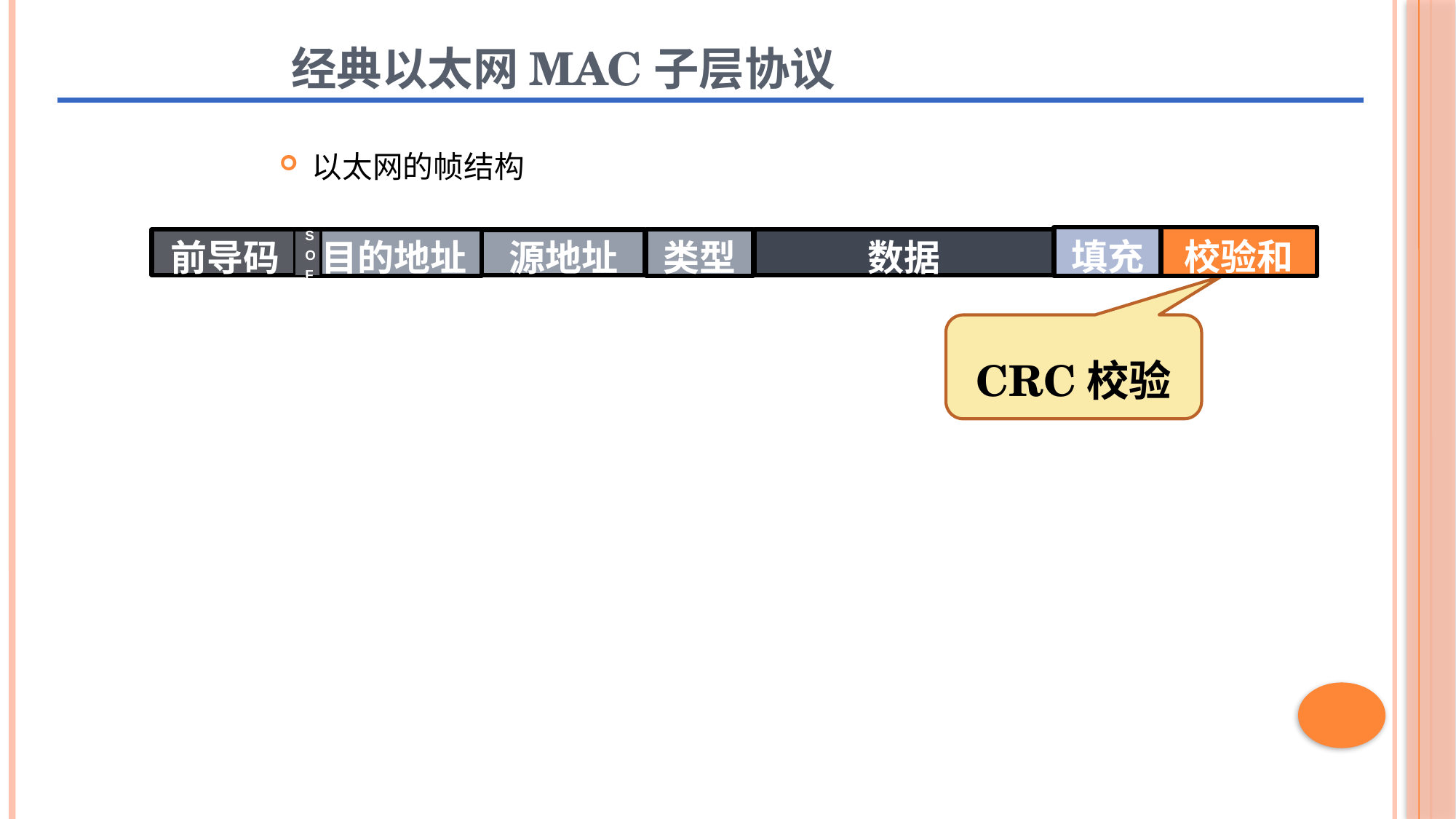

经典以太网MAC子层协议
以太网的帧结构

填充
校验和
目的地址
类型
前导码
数据
源地址
SOF
CRC校验